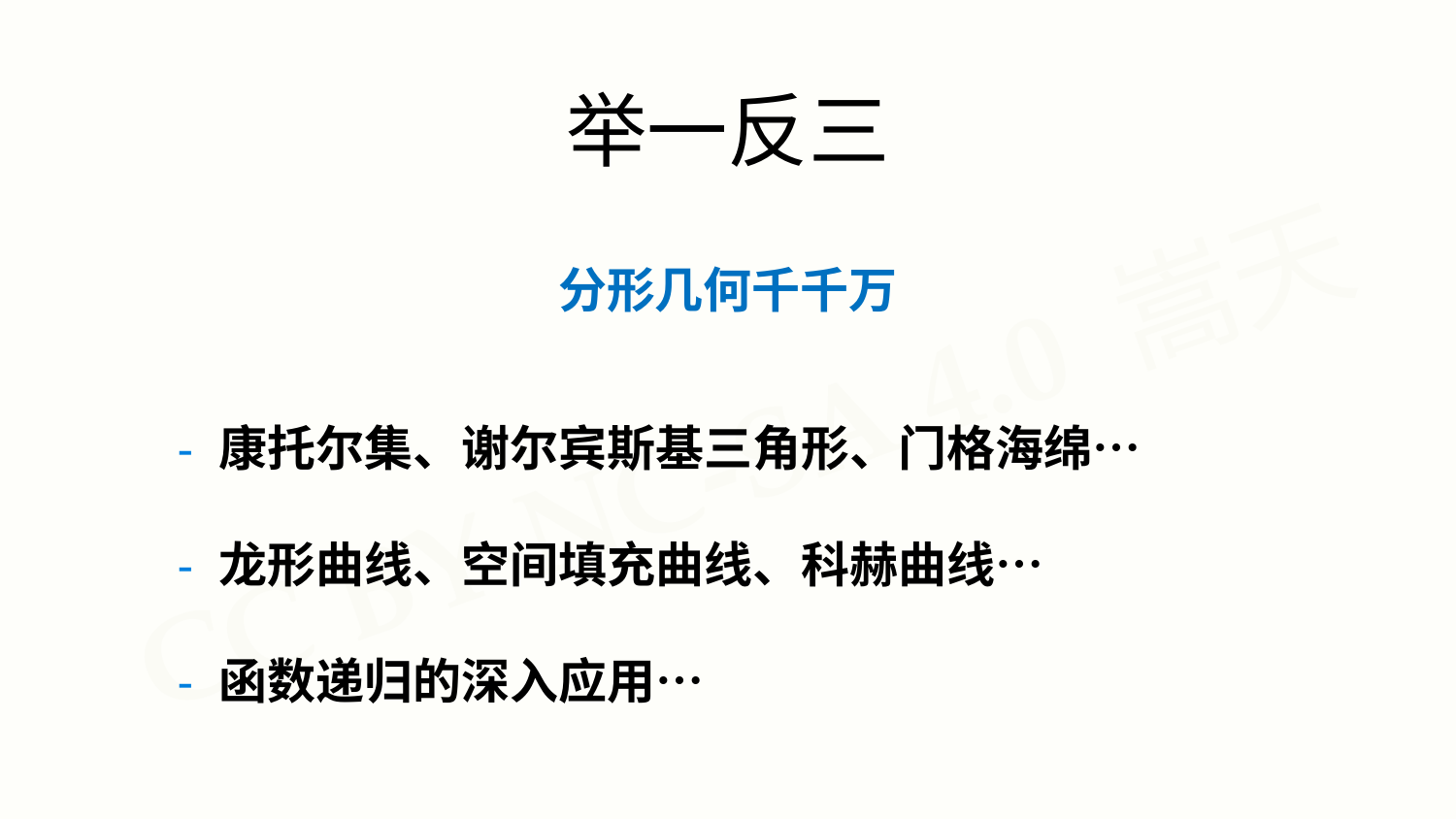

举一反三
分形几何千千万
            - 康托尔集、谢尔宾斯基三角形、门格海绵…
            - 龙形曲线、空间填充曲线、科赫曲线…
            - 函数递归的深入应用…